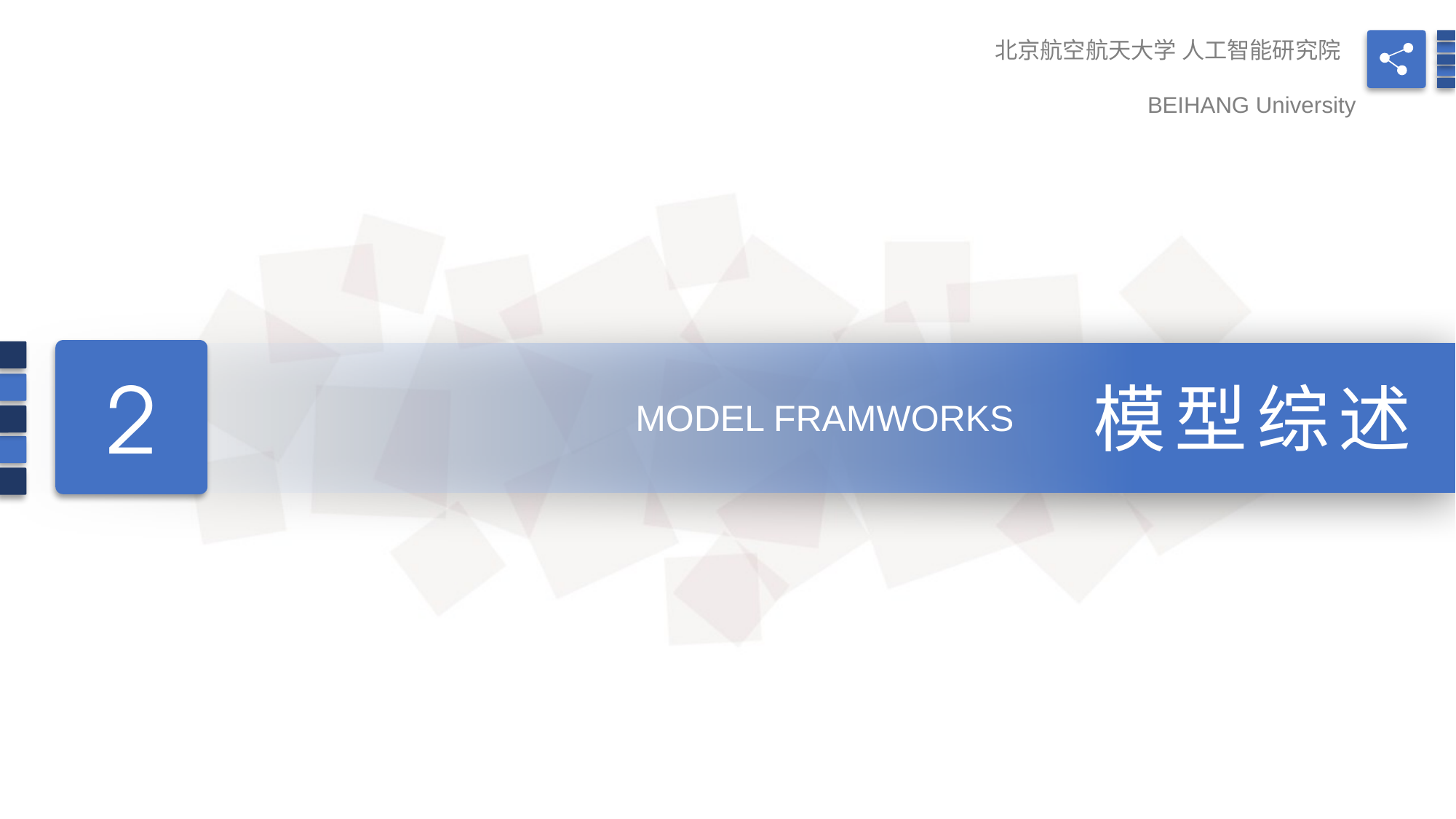

北京航空航天大学 人工智能研究院
BEIHANG University

2

模型综述
MODEL FRAMWORKS